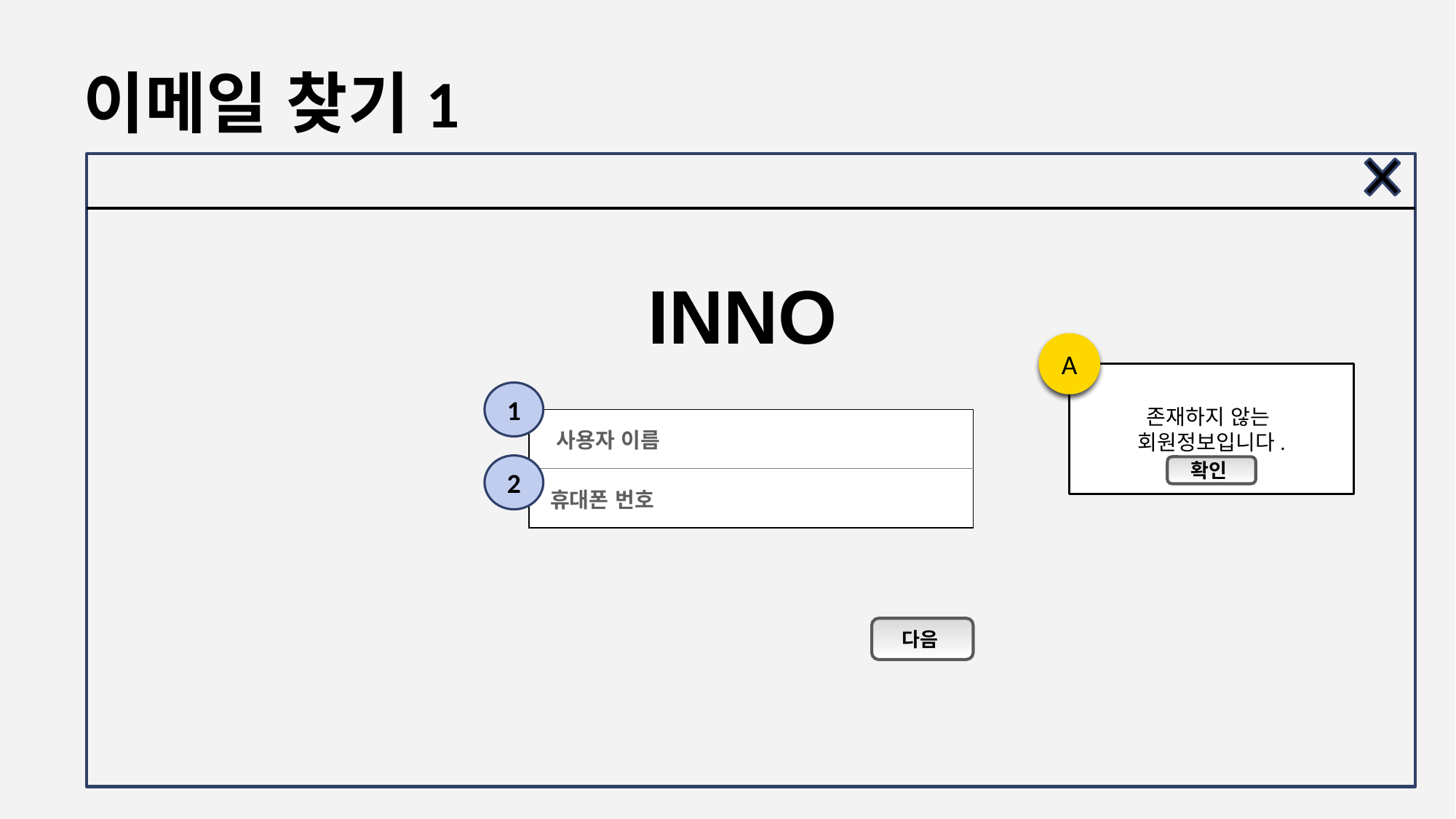

# 이메일 찾기1

INNO
A
존재하지 않는
회원정보입니다.
1
| 사용자 이름 |  |
| --- | --- |
| 휴대폰 번호 |  |
2
확인
다음